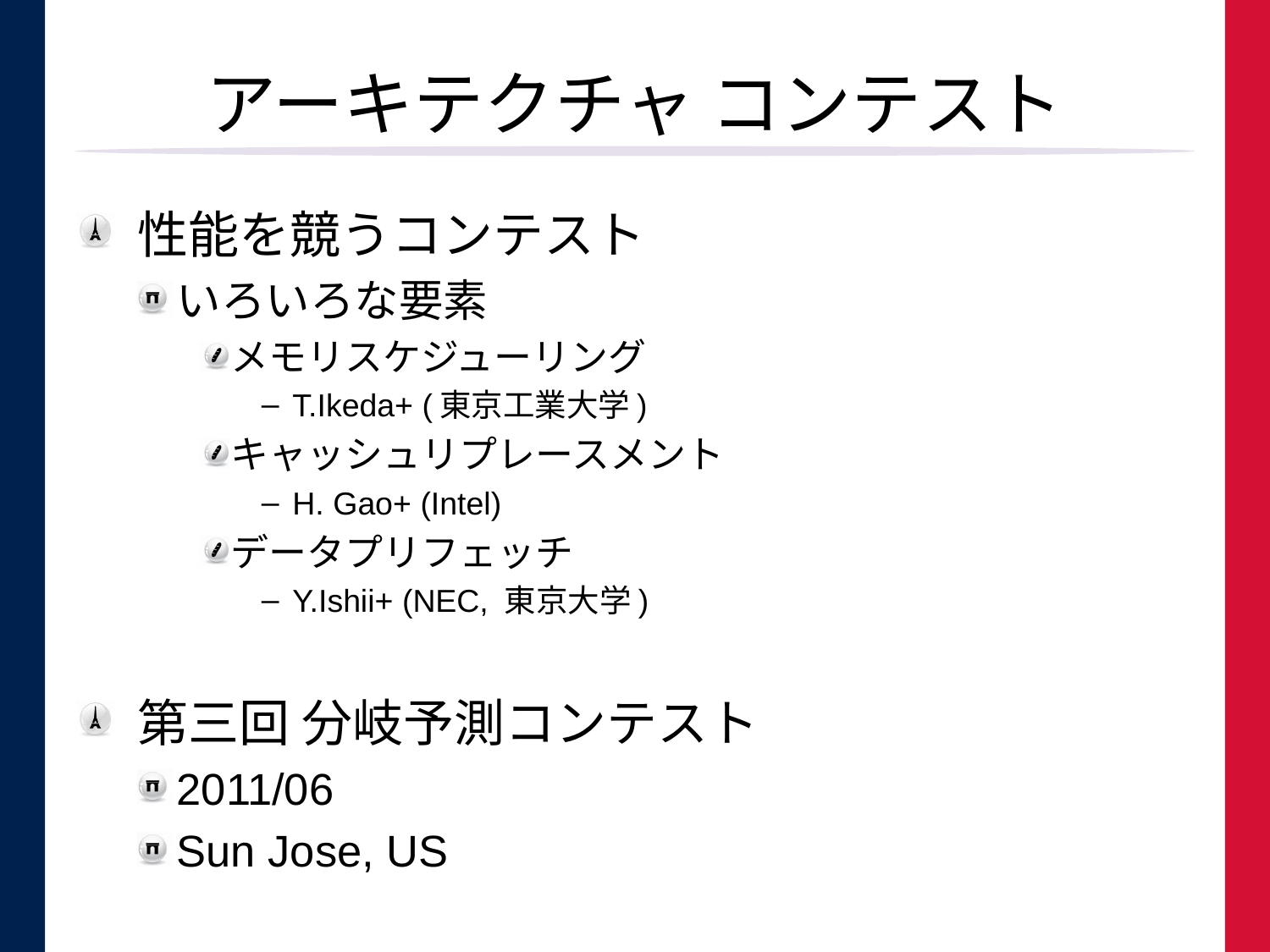

# アーキテクチャ コンテスト
性能を競うコンテスト
いろいろな要素
メモリスケジューリング
T.Ikeda+ (東京工業大学)
キャッシュリプレースメント
H. Gao+ (Intel)
データプリフェッチ
Y.Ishii+ (NEC, 東京大学)

第三回 分岐予測コンテスト
2011/06
Sun Jose, US